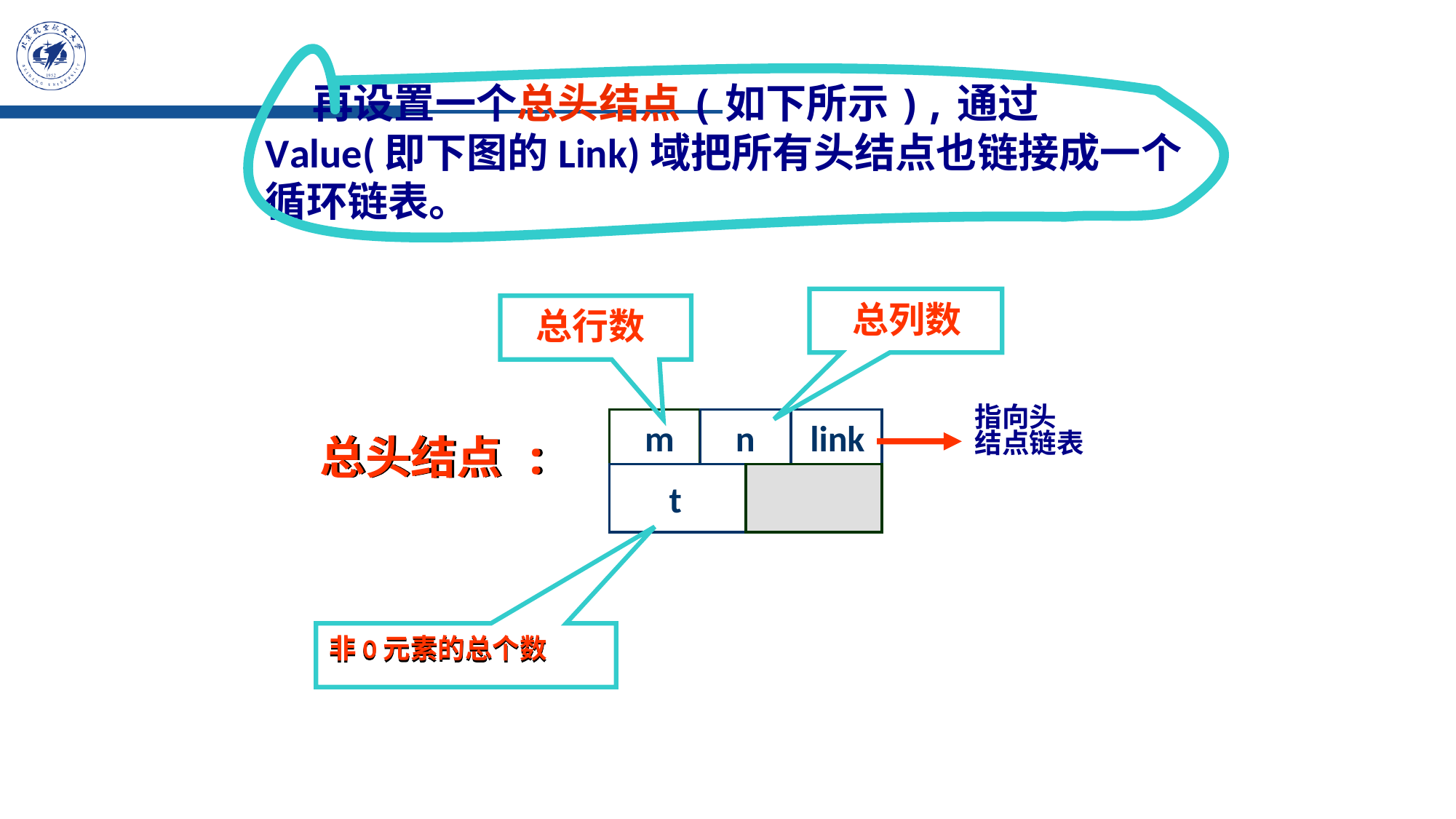

再设置一个总头结点(如下所示),通过Value(即下图的Link)域把所有头结点也链接成一个循环链表。

总列数

总行数

非0元素的总个数
指向头
结点链表

   m
   n
 link
总头结点 :
      t